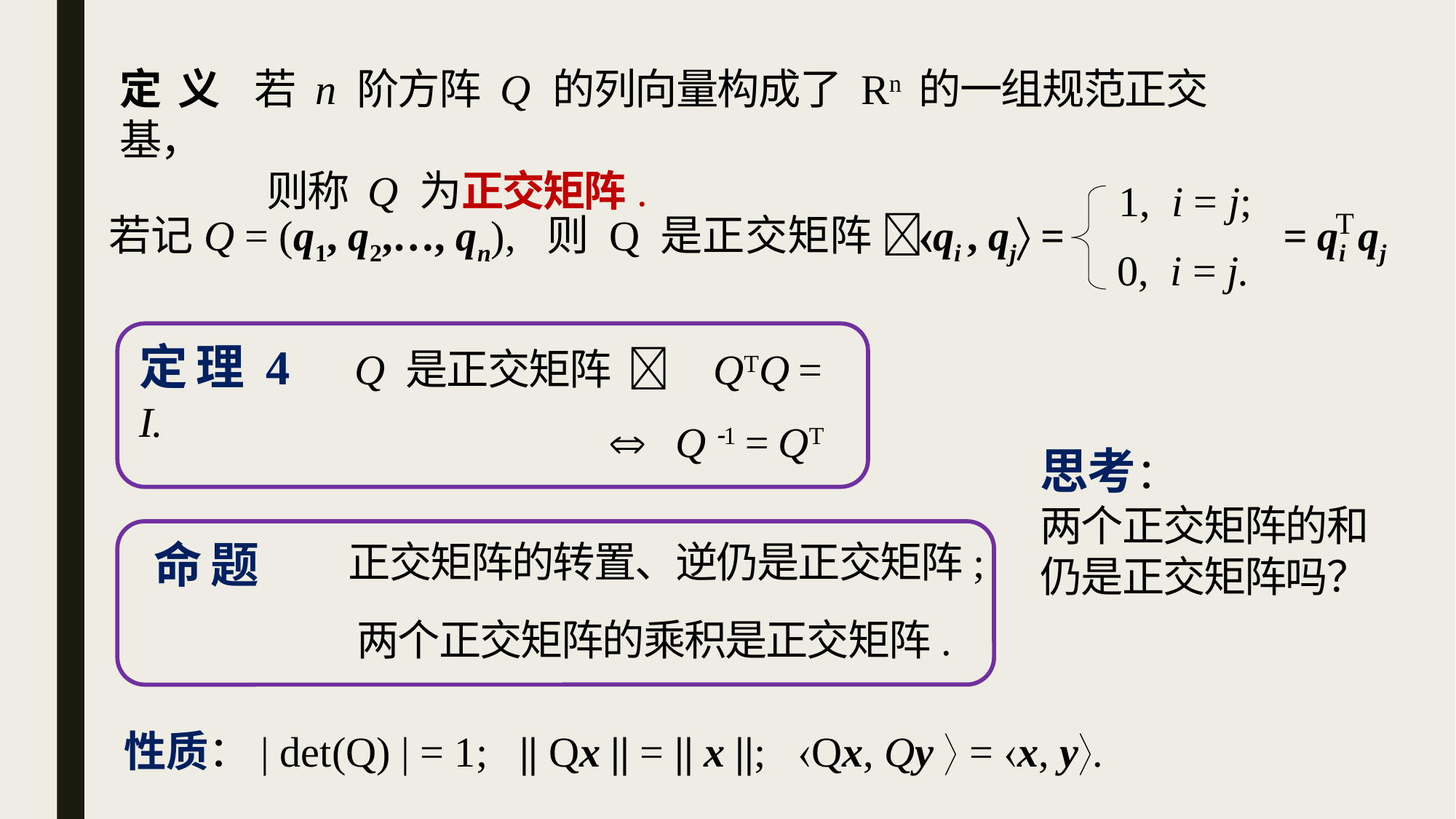

定  义    若 n 阶方阵 Q 的列向量构成了 Rn 的一组规范正交基，
                 则称 Q 为正交矩阵.
1,  i = j;

T
若记Q = (q1, q2,…, qn),  则 Q 是正交矩阵 ⇔
〈qi , qj〉 =
= qi  qj
0,  i = j.

定 理 4      Q 是正交矩阵  ⇔    QTQ = I.
⇔   Q −1 = QT
思考：
两个正交矩阵的和
仍是正交矩阵吗？

命 题
正交矩阵的转置、逆仍是正交矩阵;
两个正交矩阵的乘积是正交矩阵.
性质：| det(Q) | = 1;   || Qx || = || x ||;   〈Qx, Qy 〉 = 〈x, y〉.